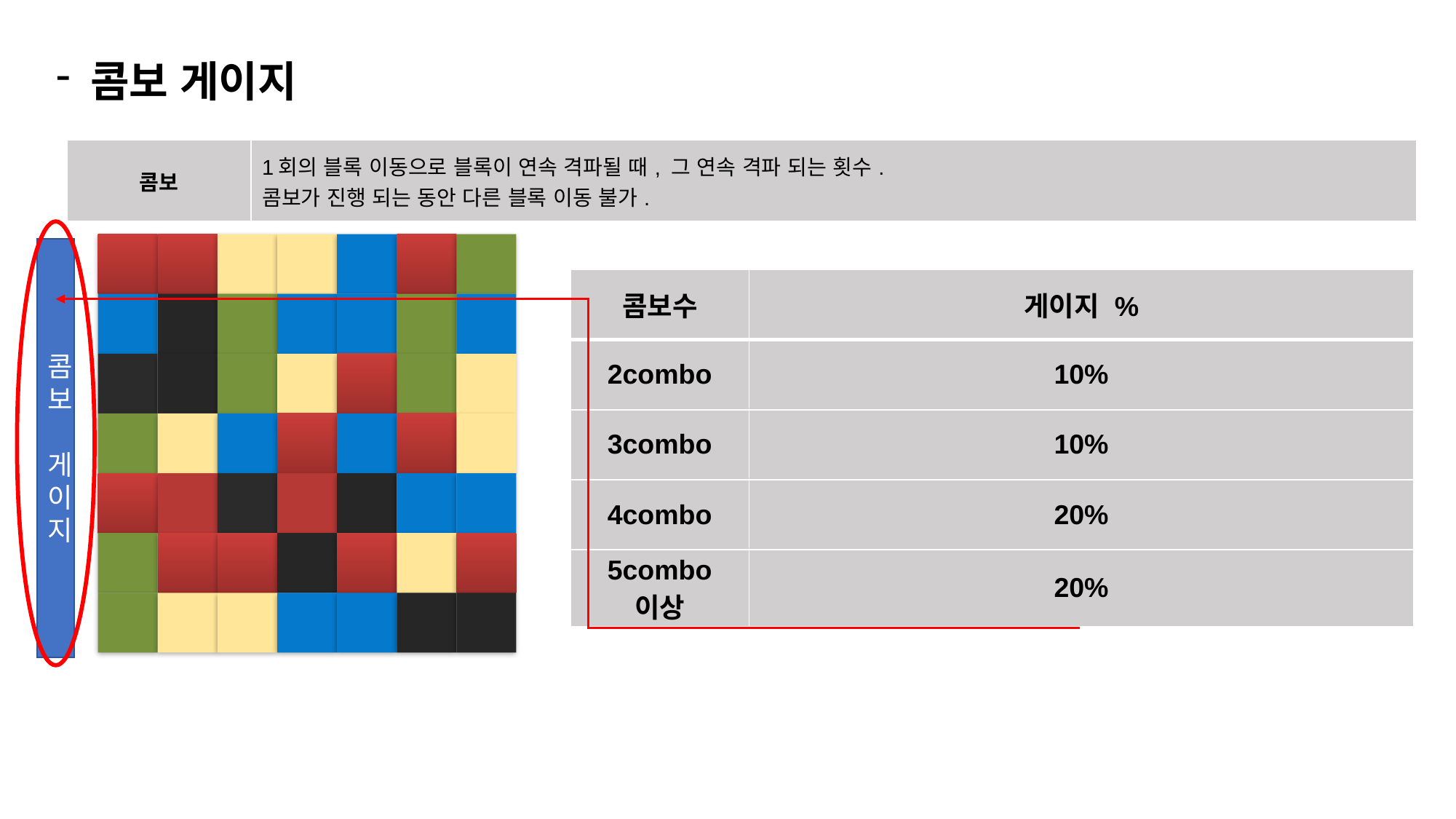

콤보 게이지
| 콤보 | 1회의 블록 이동으로 블록이 연속 격파될 때, 그 연속 격파 되는 횟수. 콤보가 진행 되는 동안 다른 블록 이동 불가. |
| --- | --- |

콤보 게이지
| 콤보수 | 게이지 % |
| --- | --- |
| 2combo | 10% |
| 3combo | 10% |
| 4combo | 20% |
| 5combo 이상 | 20% |